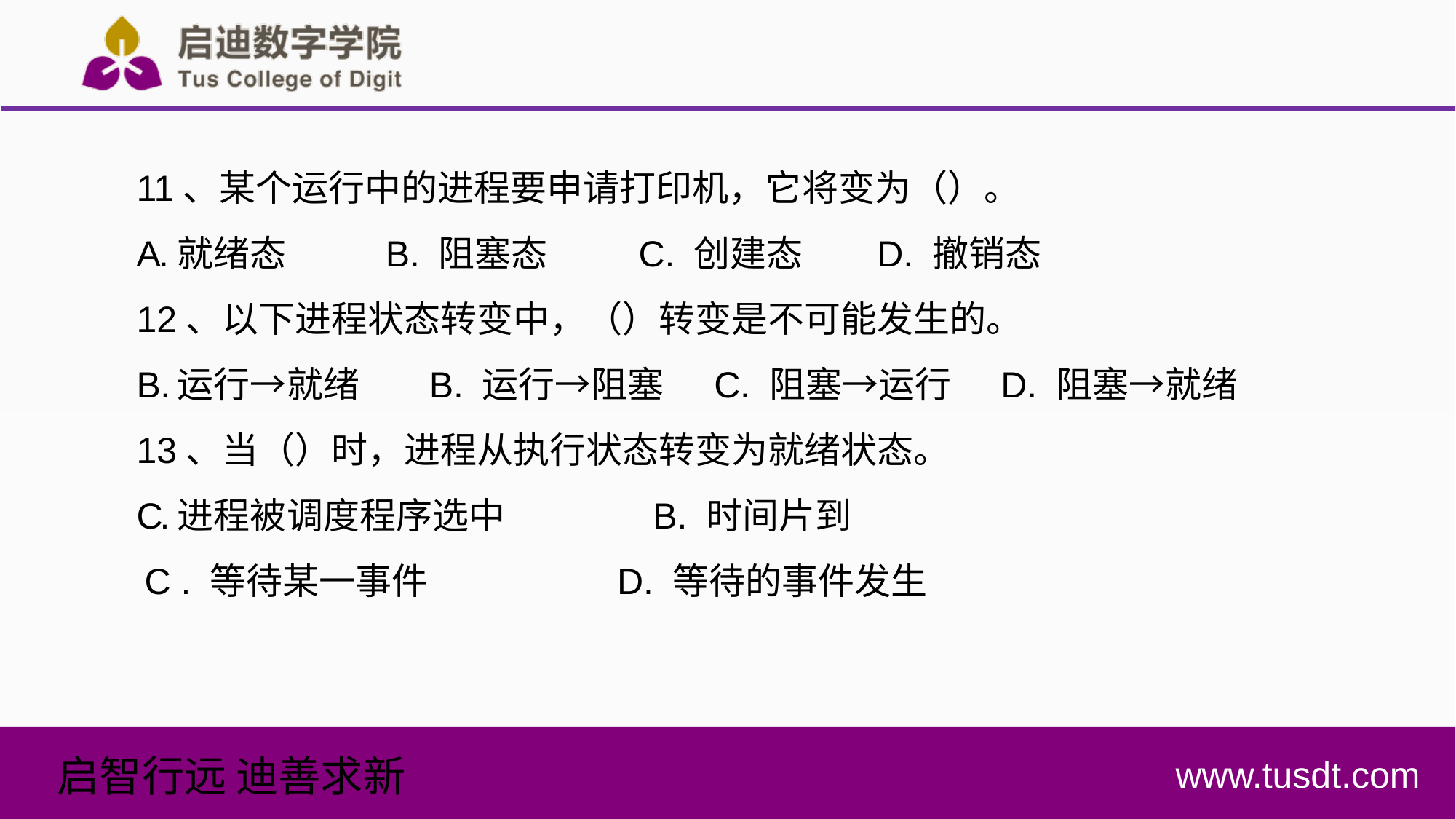

11、某个运行中的进程要申请打印机，它将变为（）。
就绪态           B. 阻塞态          C. 创建态        D. 撤销态
12、以下进程状态转变中，（）转变是不可能发生的。
运行→就绪	   B. 运行→阻塞     C. 阻塞→运行     D. 阻塞→就绪
13、当（）时，进程从执行状态转变为就绪状态。
进程被调度程序选中                 B. 时间片到
C . 等待某一事件                      D. 等待的事件发生